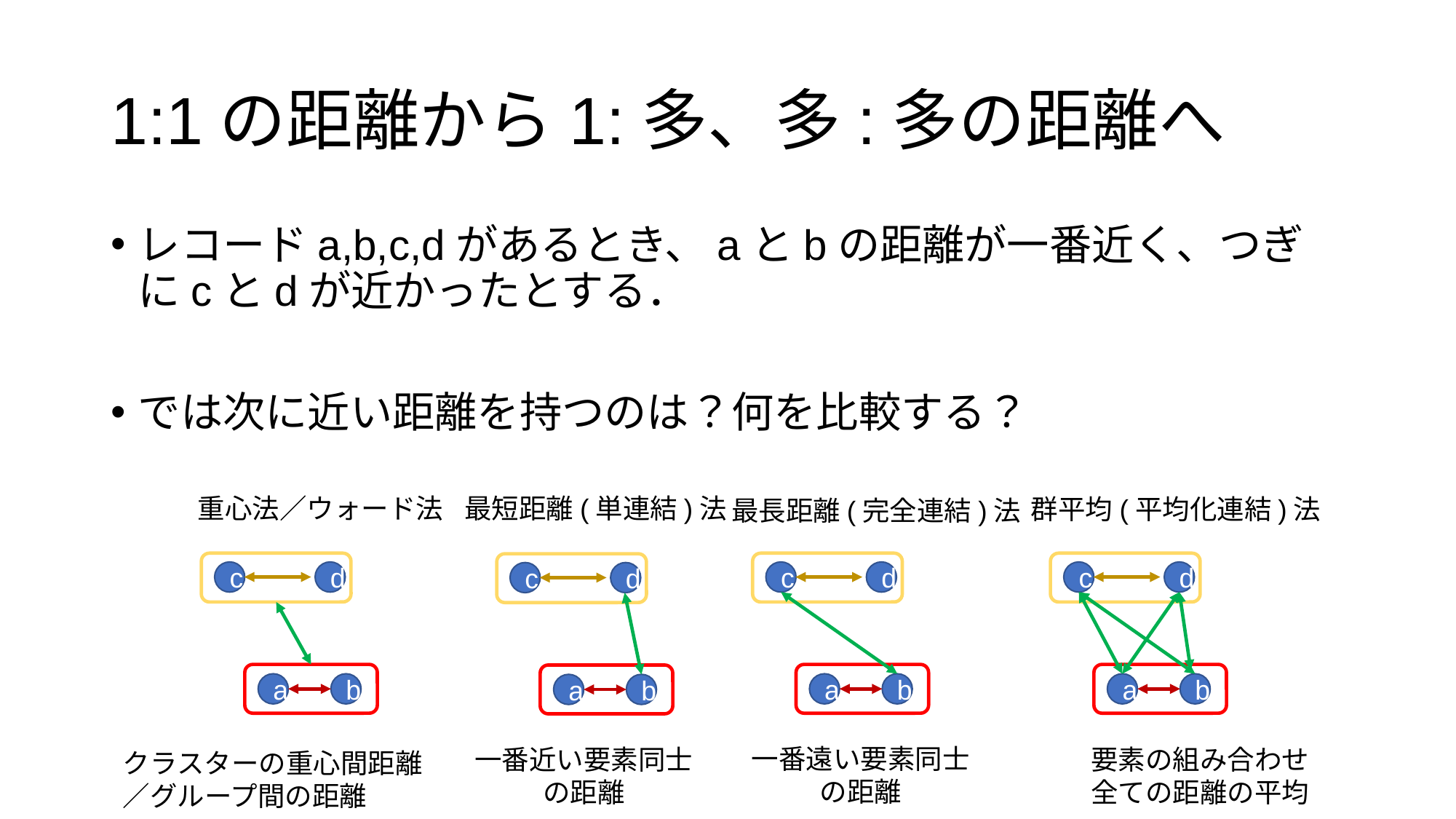

# 1:1の距離から1:多、多:多の距離へ
レコードa,b,c,dがあるとき、aとbの距離が一番近く、つぎにcとdが近かったとする．

では次に近い距離を持つのは？何を比較する？
最短距離(単連結)法
重心法／ウォード法
群平均(平均化連結)法
最長距離(完全連結)法

d
d
d
c
c
c
d
c

a
b
a
b
a
b
a
b
一番遠い要素同士
の距離
要素の組み合わせ
全ての距離の平均
一番近い要素同士
の距離
クラスターの重心間距離
／グループ間の距離